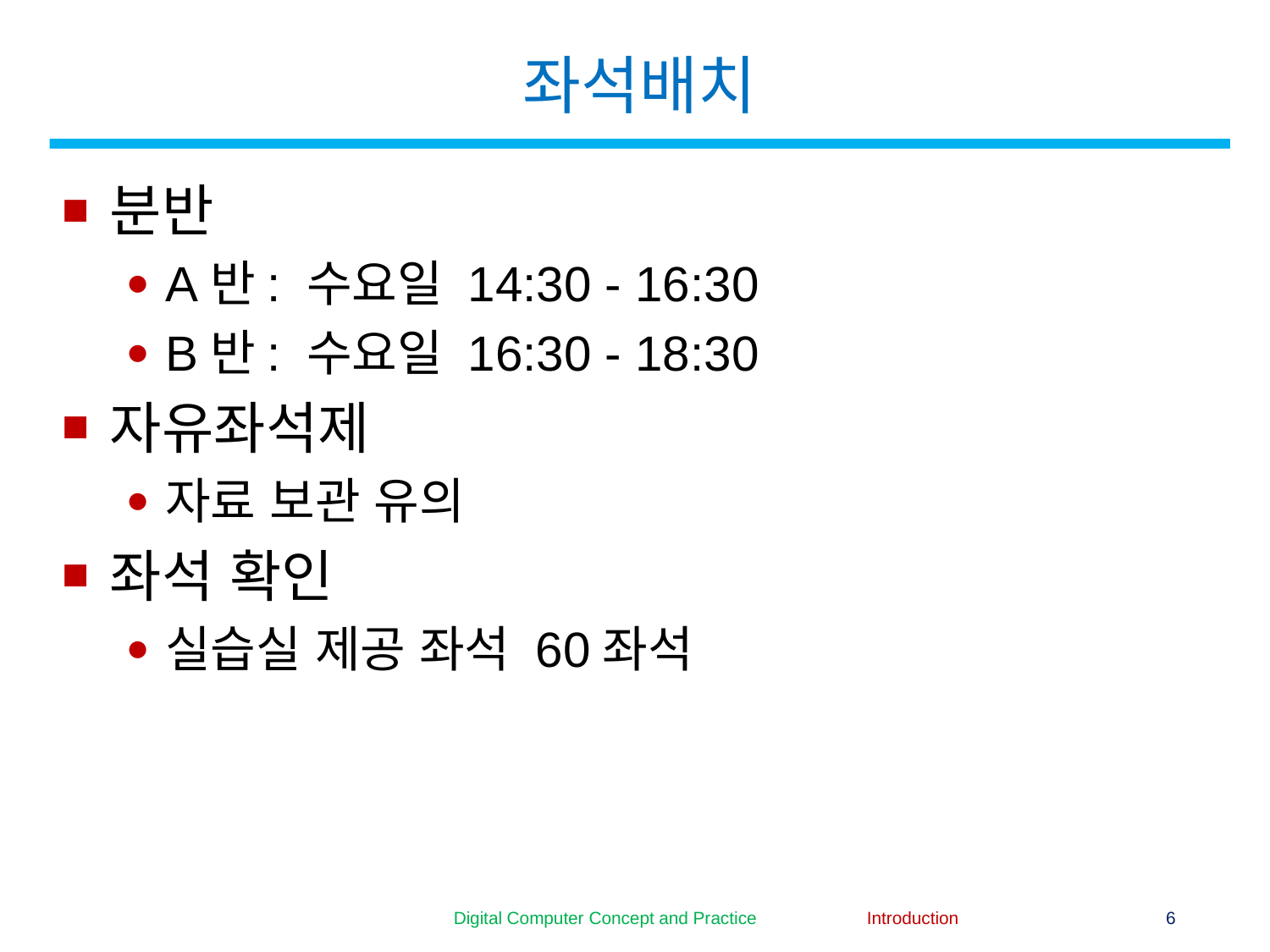

# 좌석배치
분반
A반: 수요일 14:30 - 16:30
B반: 수요일 16:30 - 18:30
자유좌석제
자료 보관 유의
좌석 확인
실습실 제공 좌석 60좌석